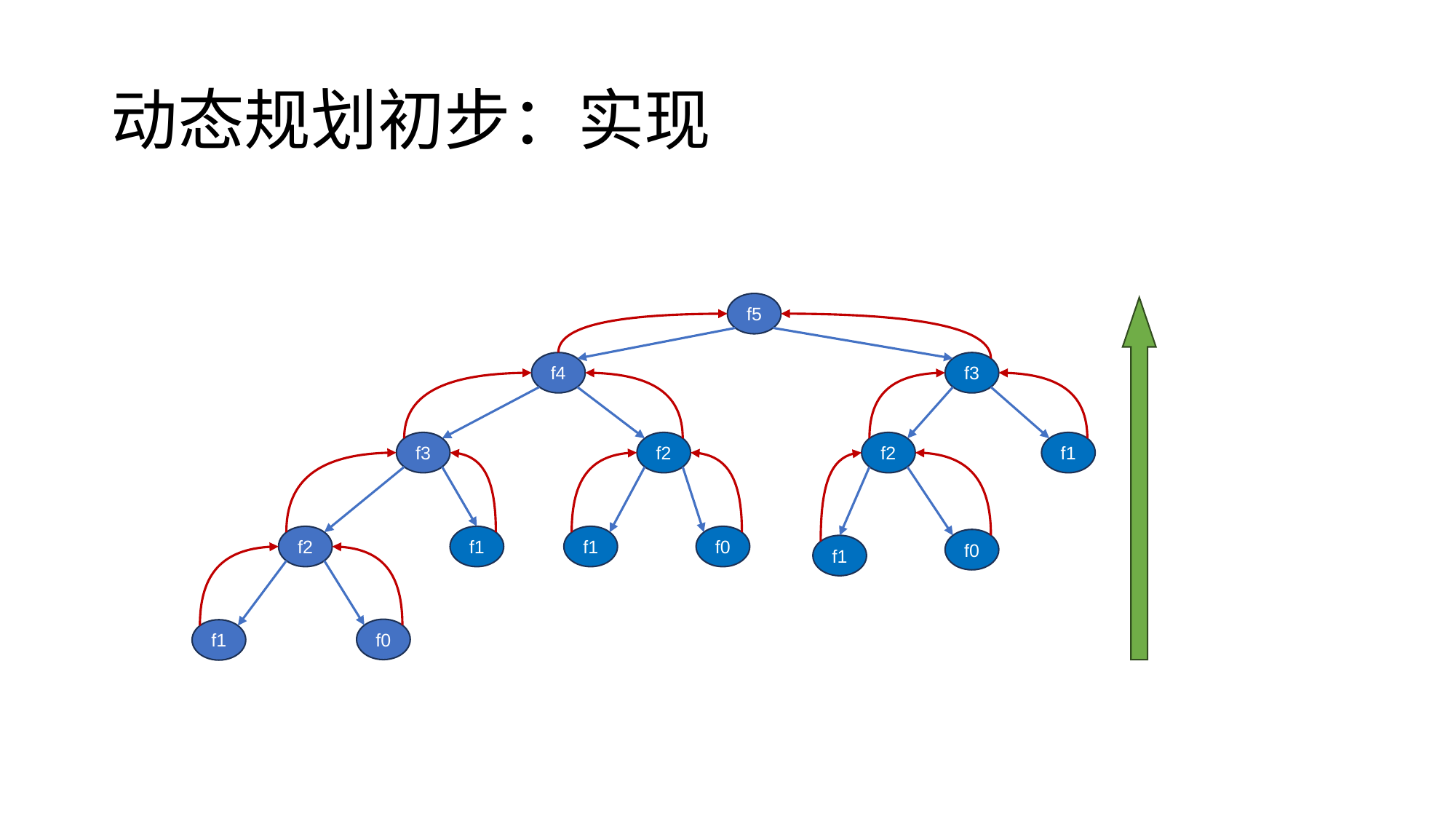

# 动态规划初步：实现
f5

f4
f3
f3
f2
f2
f1
f2
f1
f1
f0
f0
f1
f0
f1